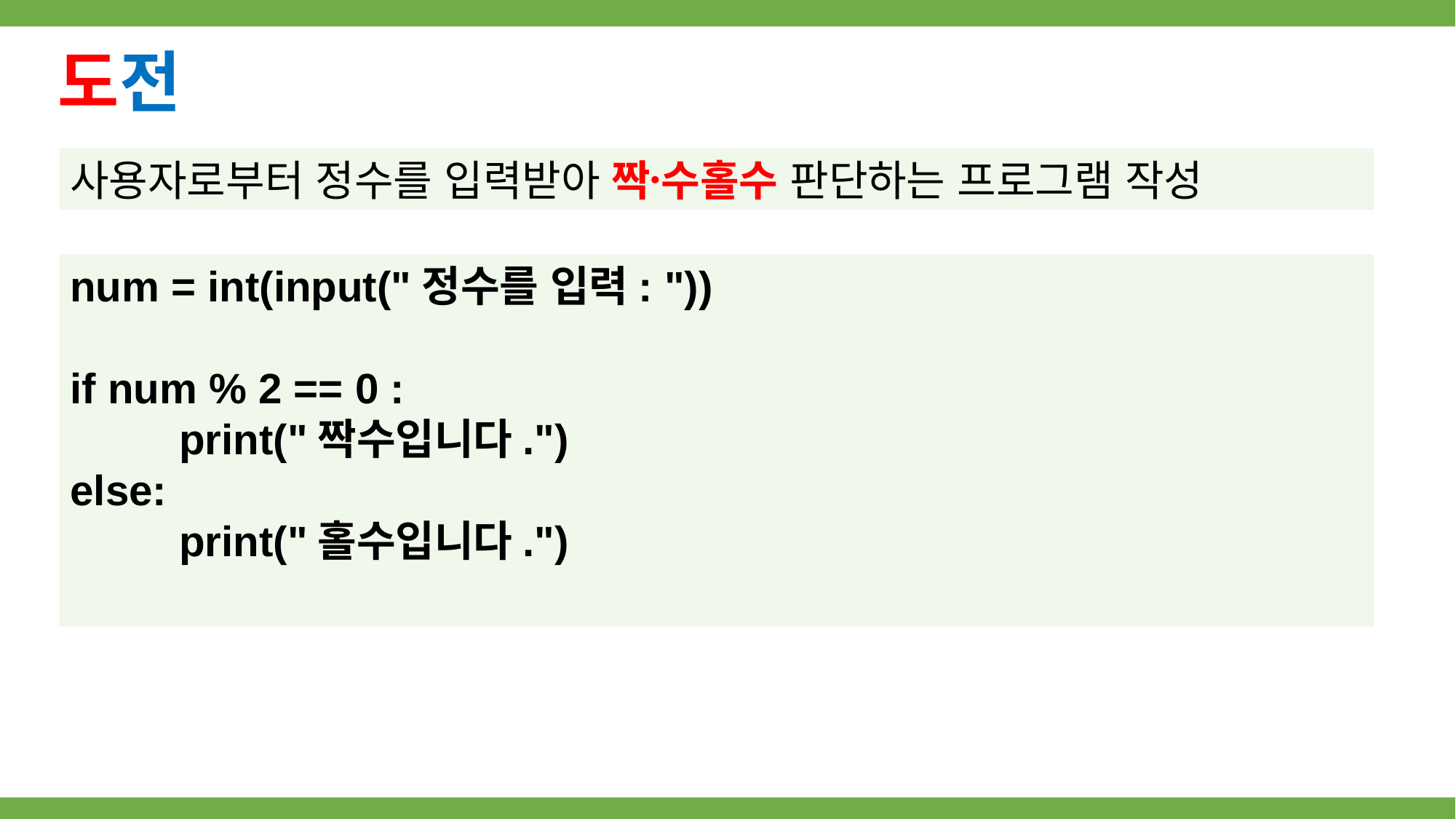

도전
사용자로부터 정수를 입력받아 짝수〮홀수 판단하는 프로그램 작성
num = int(input("정수를 입력: "))

if num % 2 == 0 :
	print("짝수입니다.")
else:
	print("홀수입니다.")